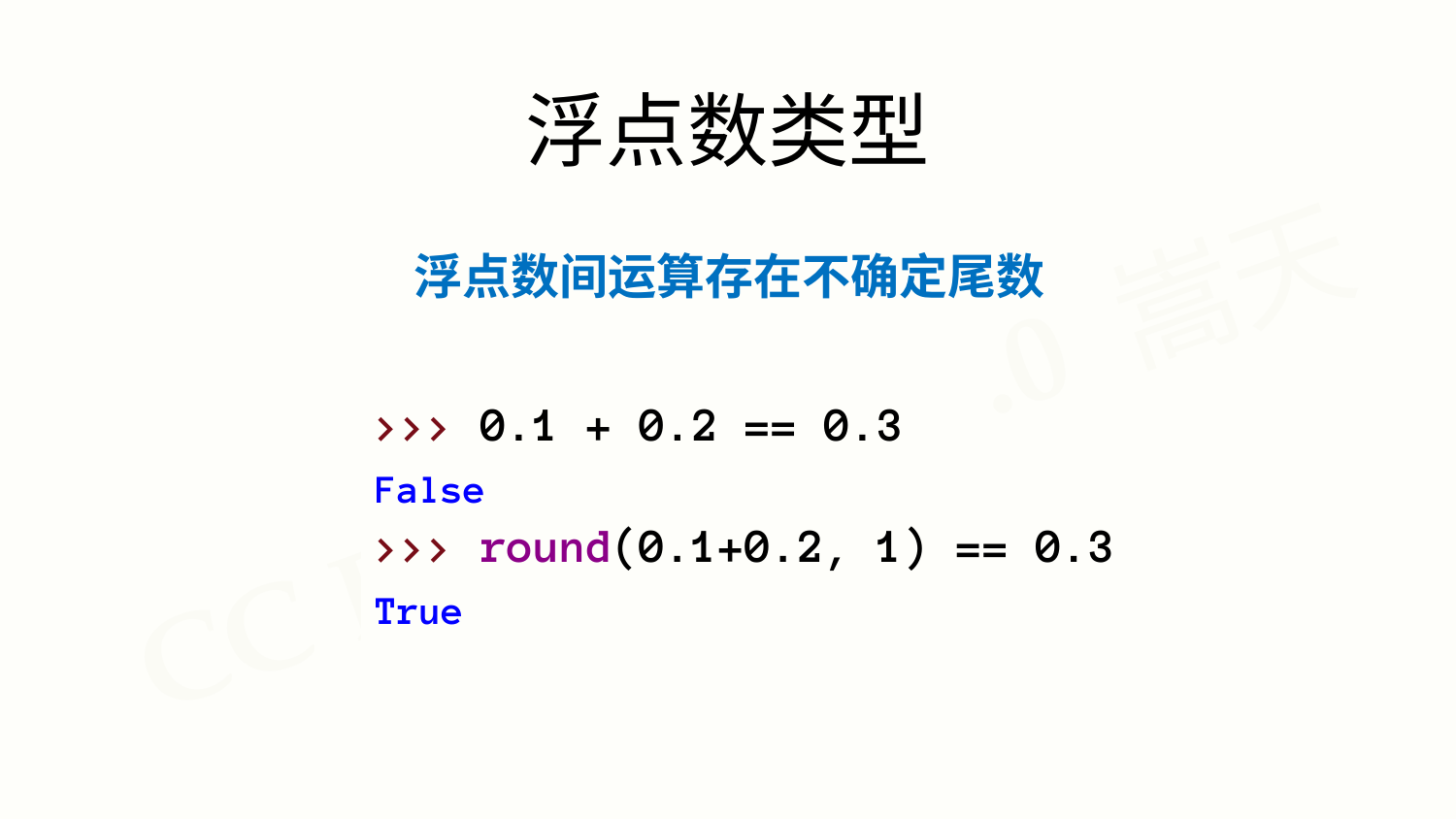

浮点数类型
浮点数间运算存在不确定尾数
>>> 0.1 + 0.2 == 0.3
False
>>> round(0.1+0.2, 1) == 0.3
True